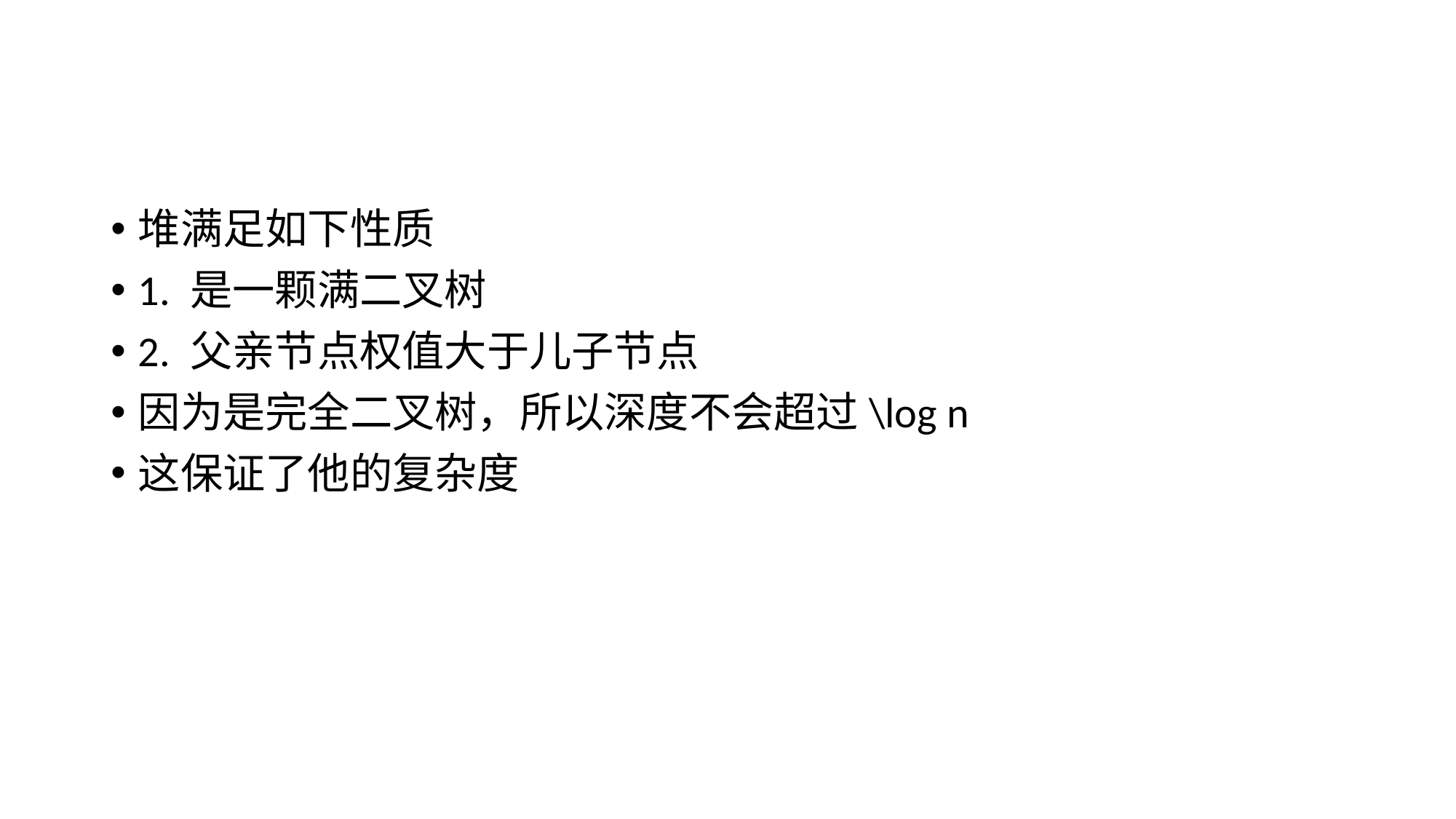

堆满足如下性质
1. 是一颗满二叉树
2. 父亲节点权值大于儿子节点
因为是完全二叉树，所以深度不会超过\log n
这保证了他的复杂度